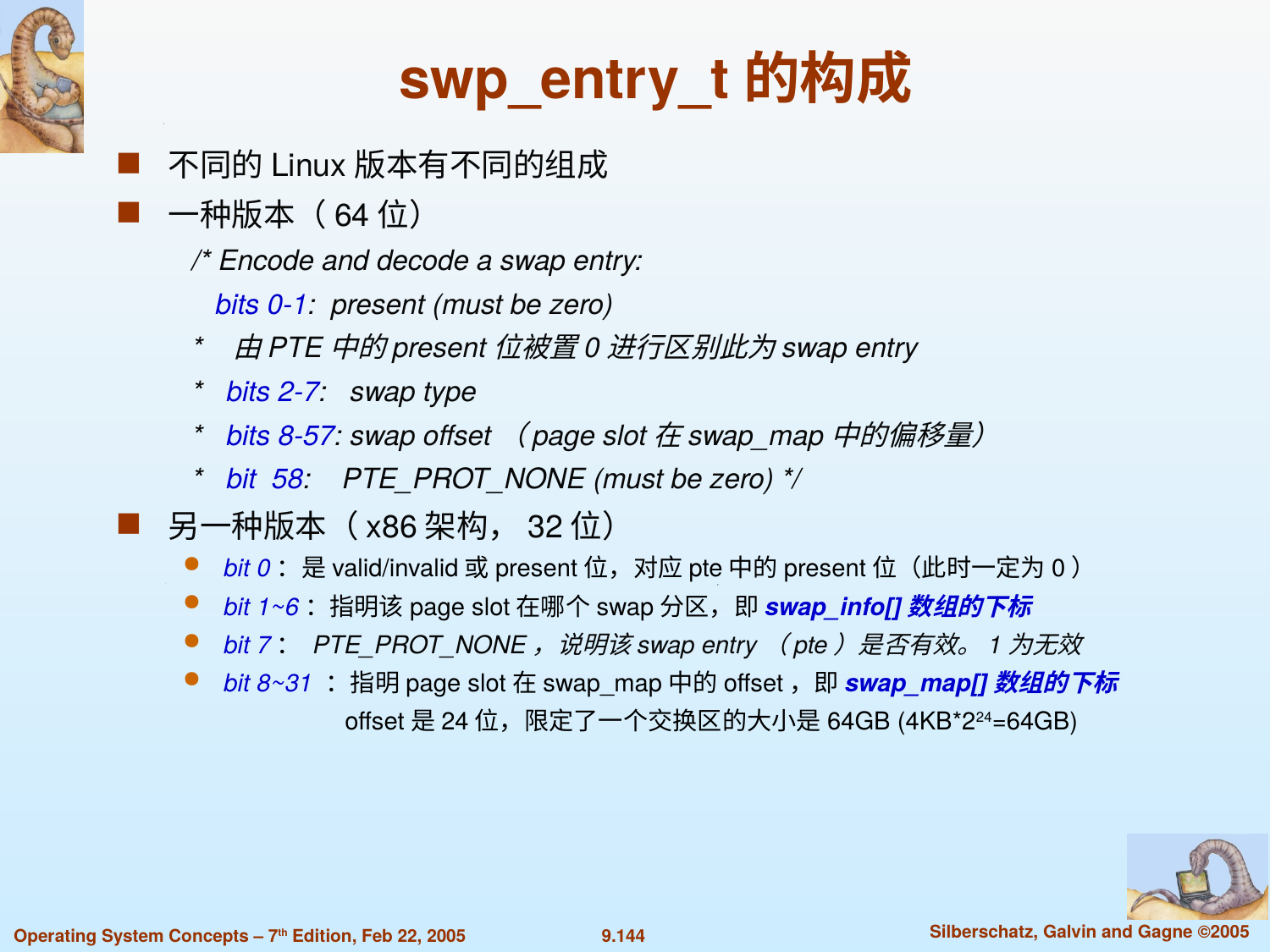

swp_entry_t的构成
不同的Linux版本有不同的组成
一种版本（64位）
 /* Encode and decode a swap entry:
    bits 0-1:  present (must be zero)
 *   由PTE中的present位被置0进行区别此为swap entry
 *   bits 2-7:   swap type
 *   bits 8-57: swap offset（page slot在swap_map中的偏移量）
 *   bit  58:    PTE_PROT_NONE (must be zero) */
另一种版本（x86架构，32位）
bit 0：是valid/invalid或present位，对应pte中的present位（此时一定为0）
bit 1~6：指明该page slot在哪个swap分区，即swap_info[]数组的下标
bit 7： PTE_PROT_NONE，说明该swap entry（pte）是否有效。1为无效
bit 8~31 ：指明page slot在swap_map中的offset，即swap_map[]数组的下标
                       offset是24位，限定了一个交换区的大小是64GB (4KB*224=64GB)